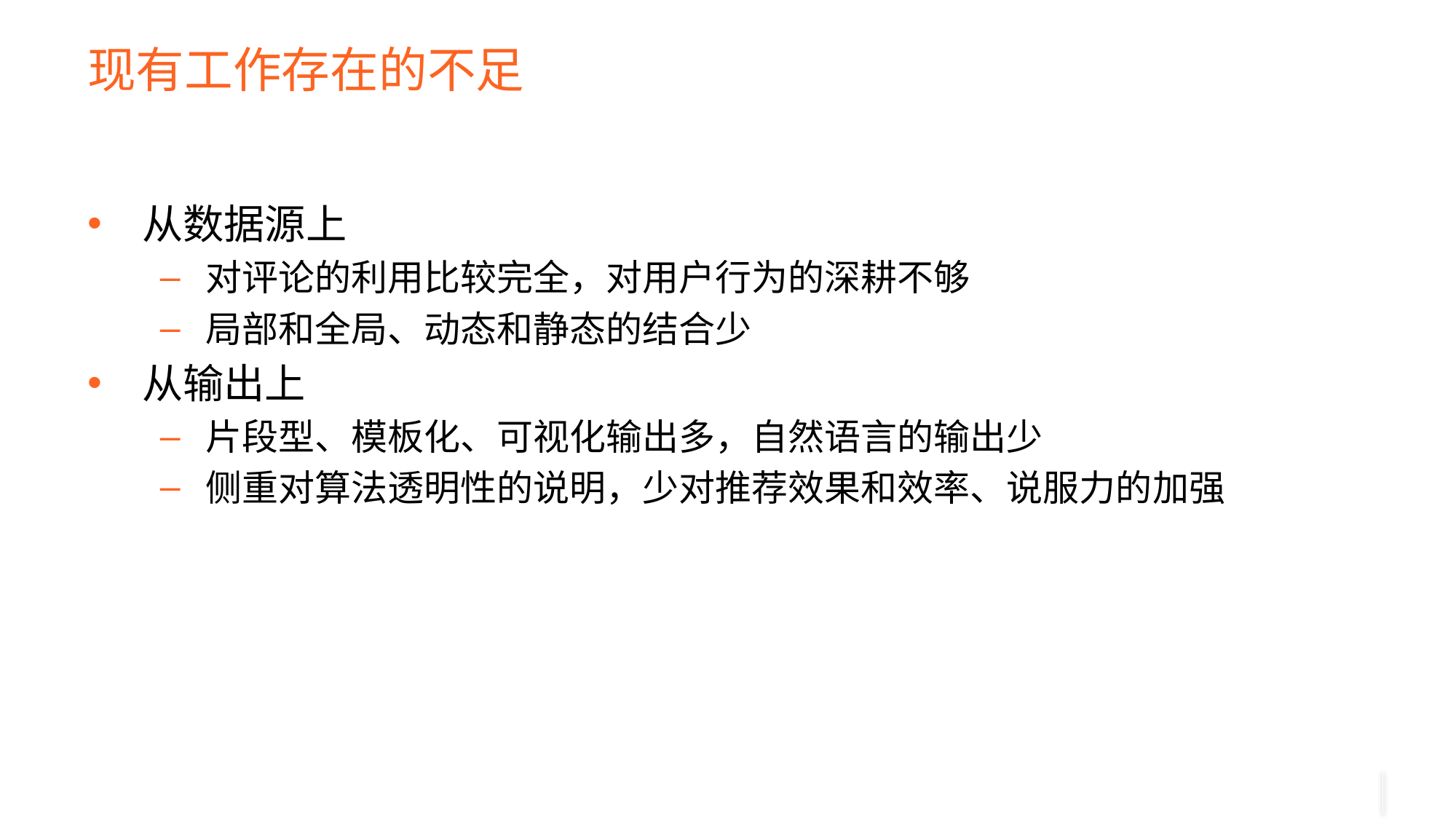

# 现有工作存在的不足
从数据源上
对评论的利用比较完全，对用户行为的深耕不够
局部和全局、动态和静态的结合少
从输出上
片段型、模板化、可视化输出多，自然语言的输出少
侧重对算法透明性的说明，少对推荐效果和效率、说服力的加强